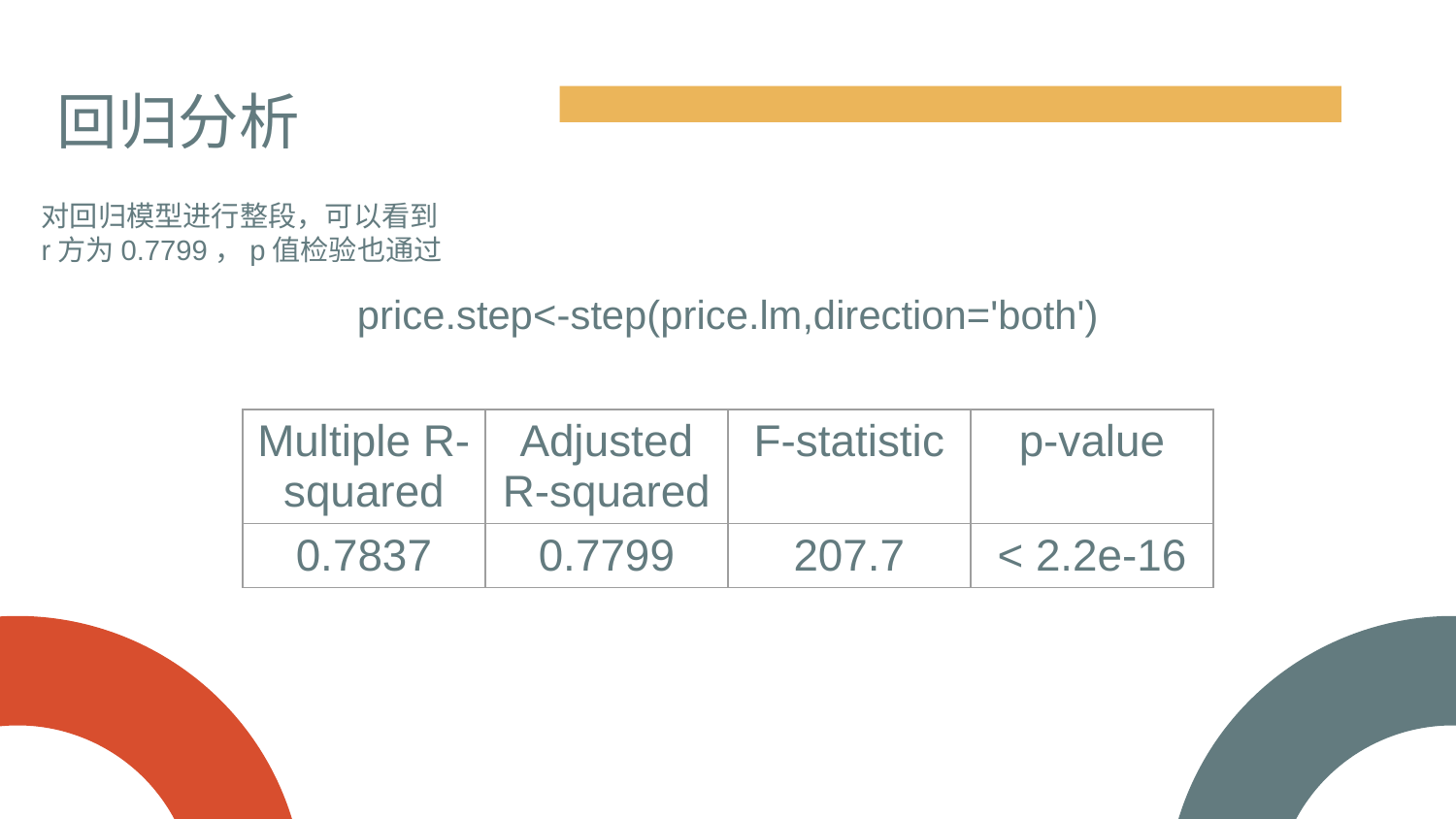

# 回归分析
对回归模型进行整段，可以看到r方为0.7799，p值检验也通过
price.step<-step(price.lm,direction='both')
| Multiple R-squared | Adjusted R-squared | F-statistic | p-value |
| --- | --- | --- | --- |
| 0.7837 | 0.7799 | 207.7 | < 2.2e-16 |